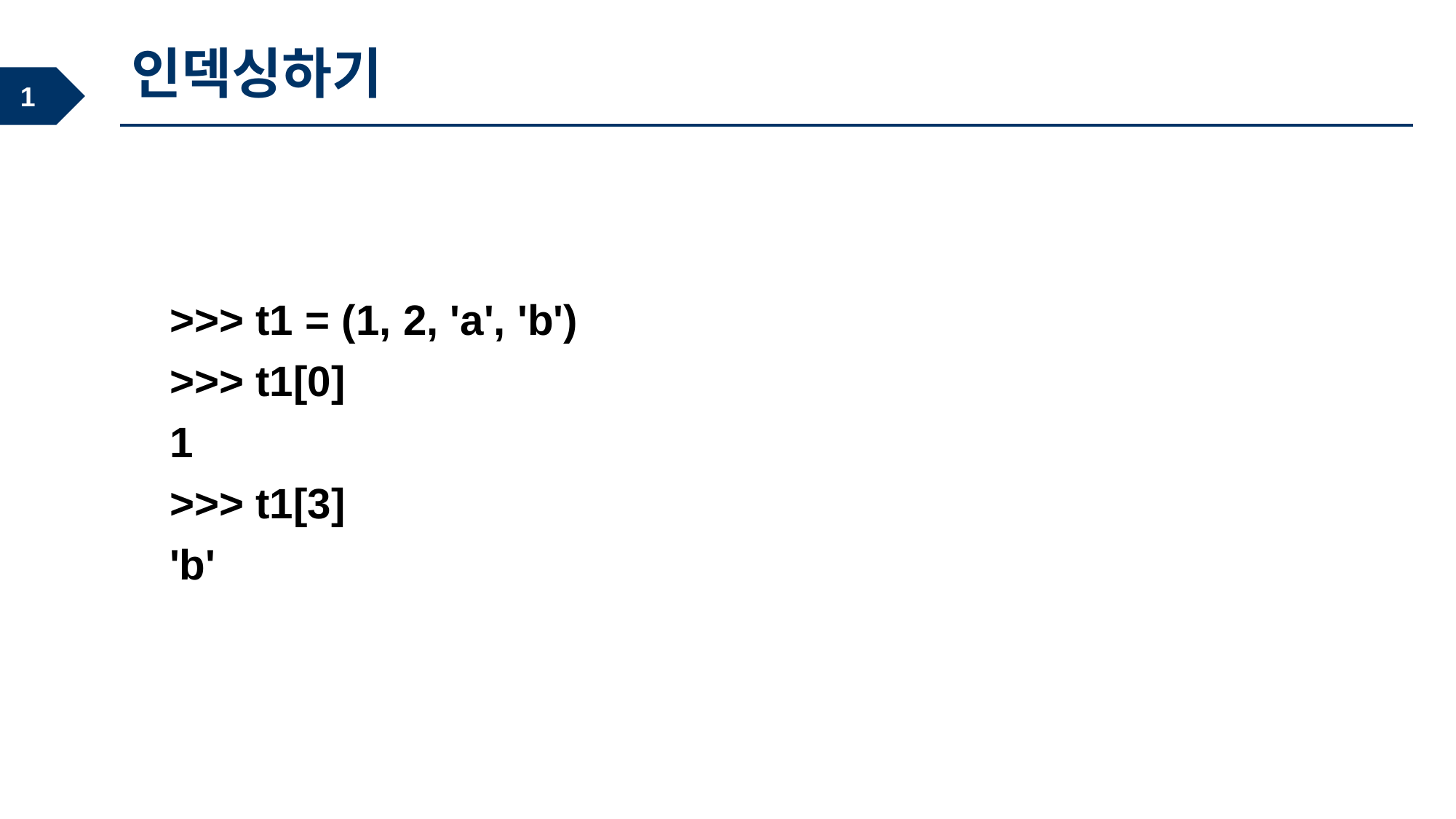

인덱싱하기
>>> t1 = (1, 2, 'a', 'b')
>>> t1[0]
1
>>> t1[3]
'b'